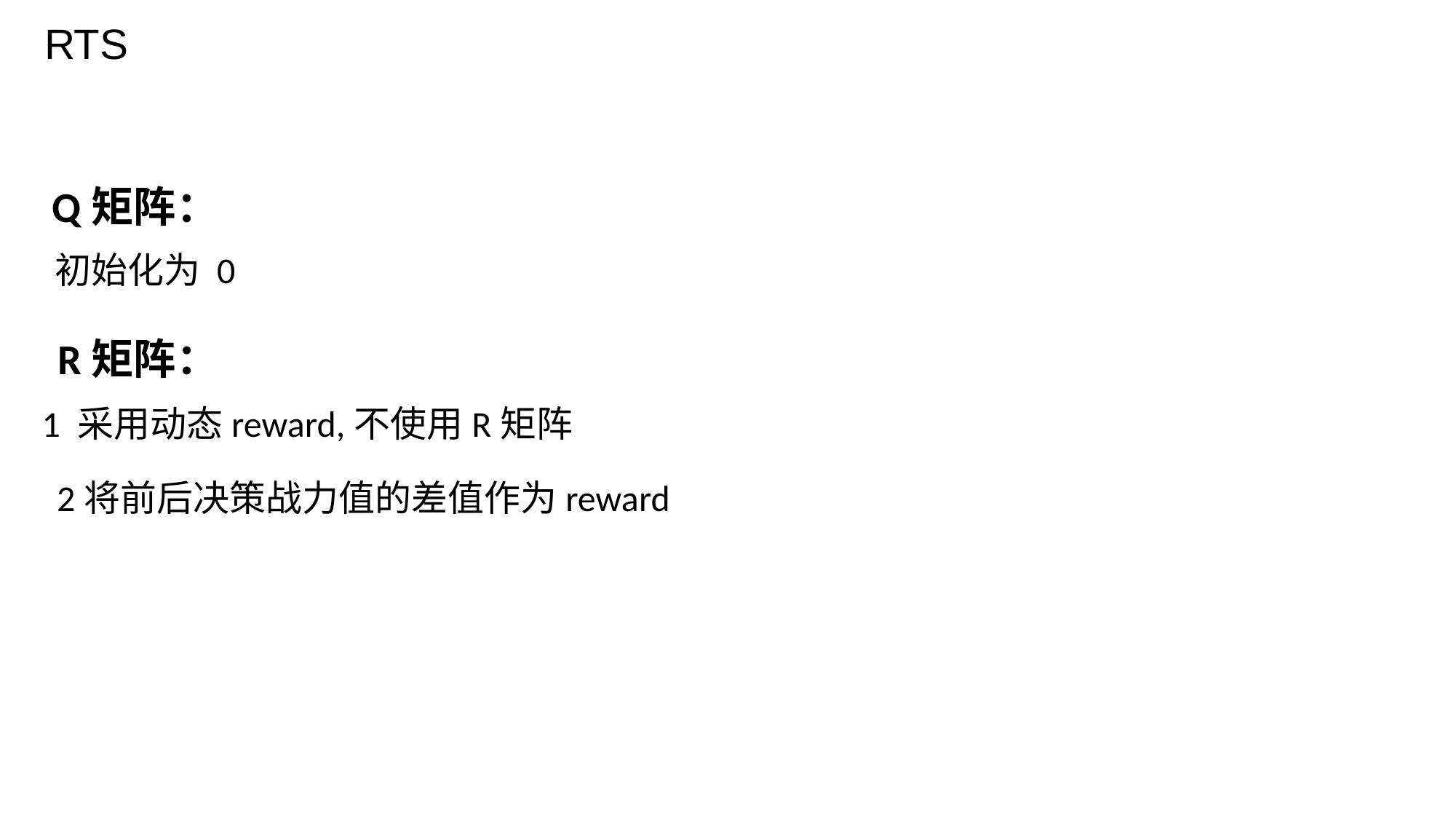

RTS
Q矩阵：
初始化为 0
R矩阵：
1 采用动态reward,不使用R矩阵
 2将前后决策战力值的差值作为reward